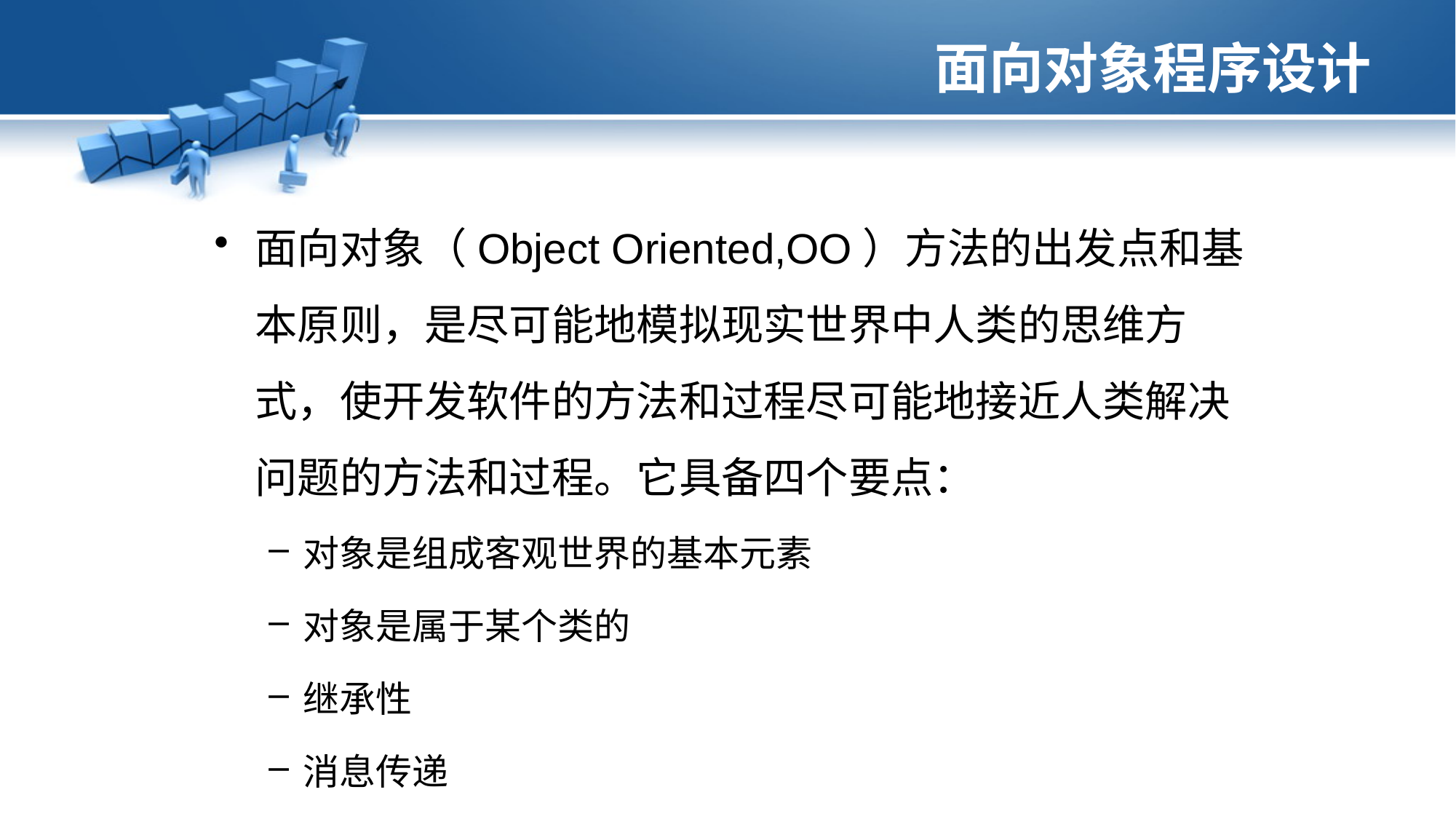

# 面向对象程序设计
面向对象（Object Oriented,OO）方法的出发点和基本原则，是尽可能地模拟现实世界中人类的思维方式，使开发软件的方法和过程尽可能地接近人类解决问题的方法和过程。它具备四个要点：
对象是组成客观世界的基本元素
对象是属于某个类的
继承性
消息传递